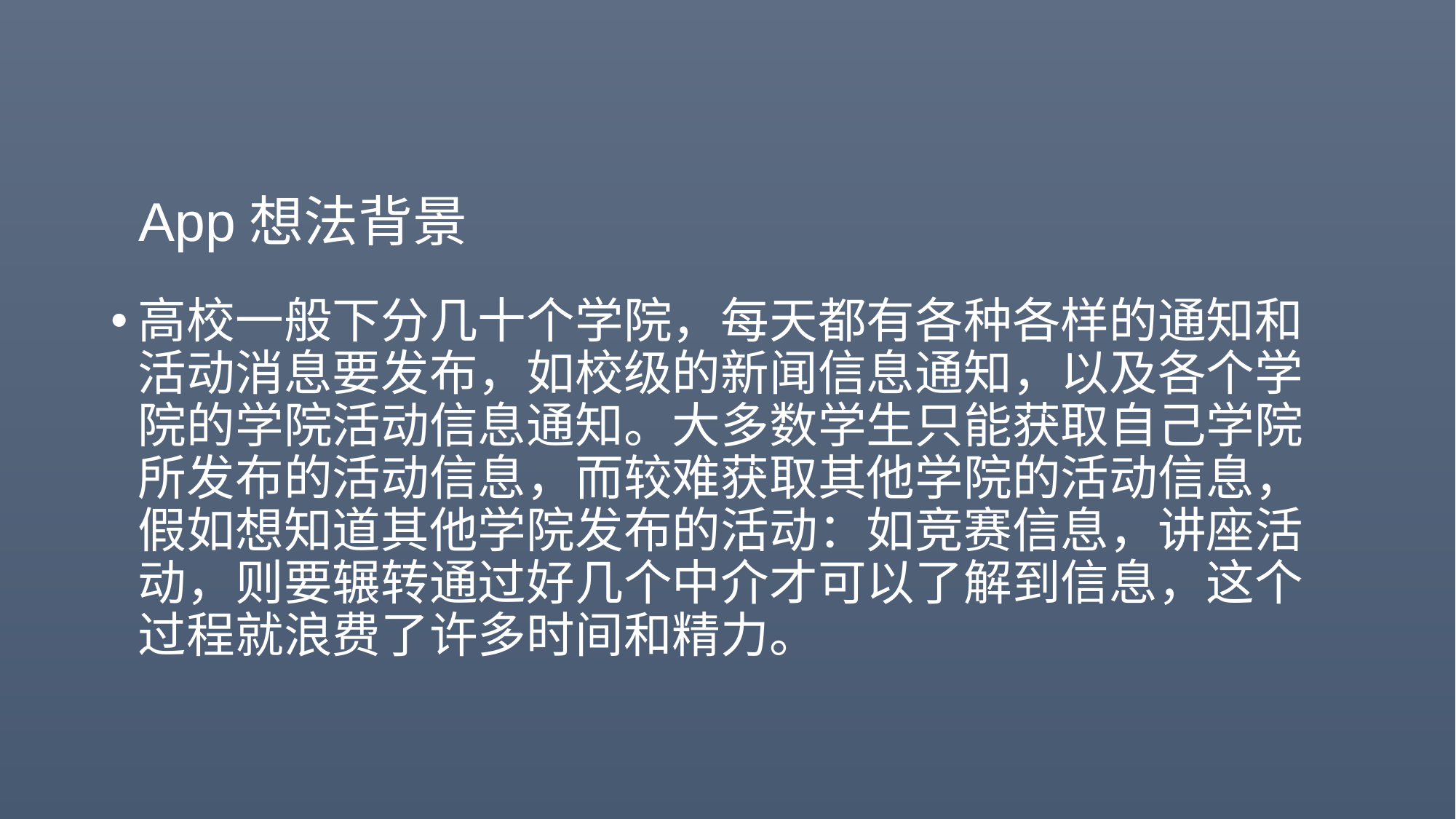

# App想法背景
高校一般下分几十个学院，每天都有各种各样的通知和活动消息要发布，如校级的新闻信息通知，以及各个学院的学院活动信息通知。大多数学生只能获取自己学院所发布的活动信息，而较难获取其他学院的活动信息，假如想知道其他学院发布的活动：如竞赛信息，讲座活动，则要辗转通过好几个中介才可以了解到信息，这个过程就浪费了许多时间和精力。